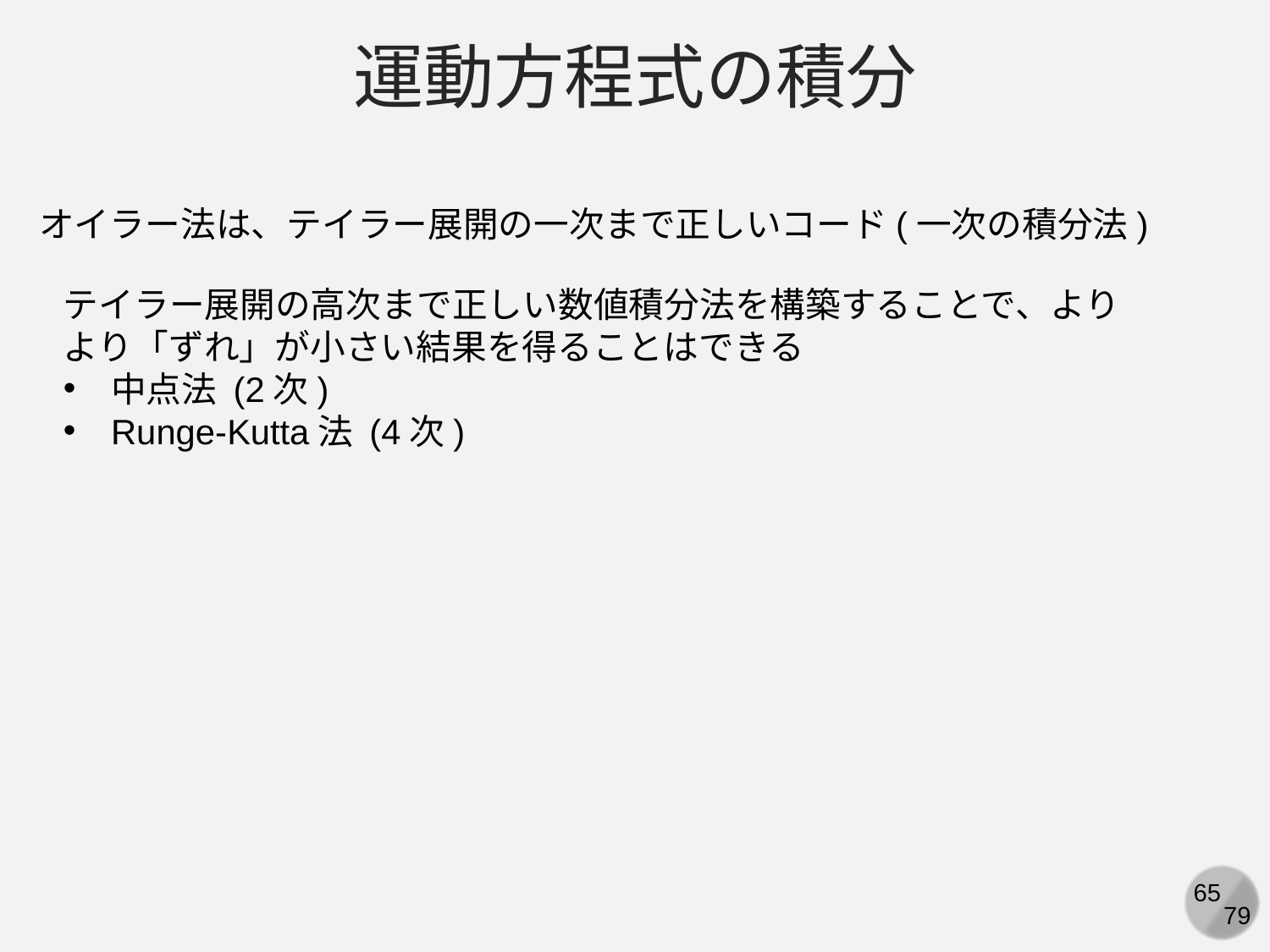

運動方程式の積分
オイラー法は、テイラー展開の一次まで正しいコード(一次の積分法)
テイラー展開の高次まで正しい数値積分法を構築することで、より
より「ずれ」が小さい結果を得ることはできる
中点法 (2次)
Runge-Kutta法 (4次)